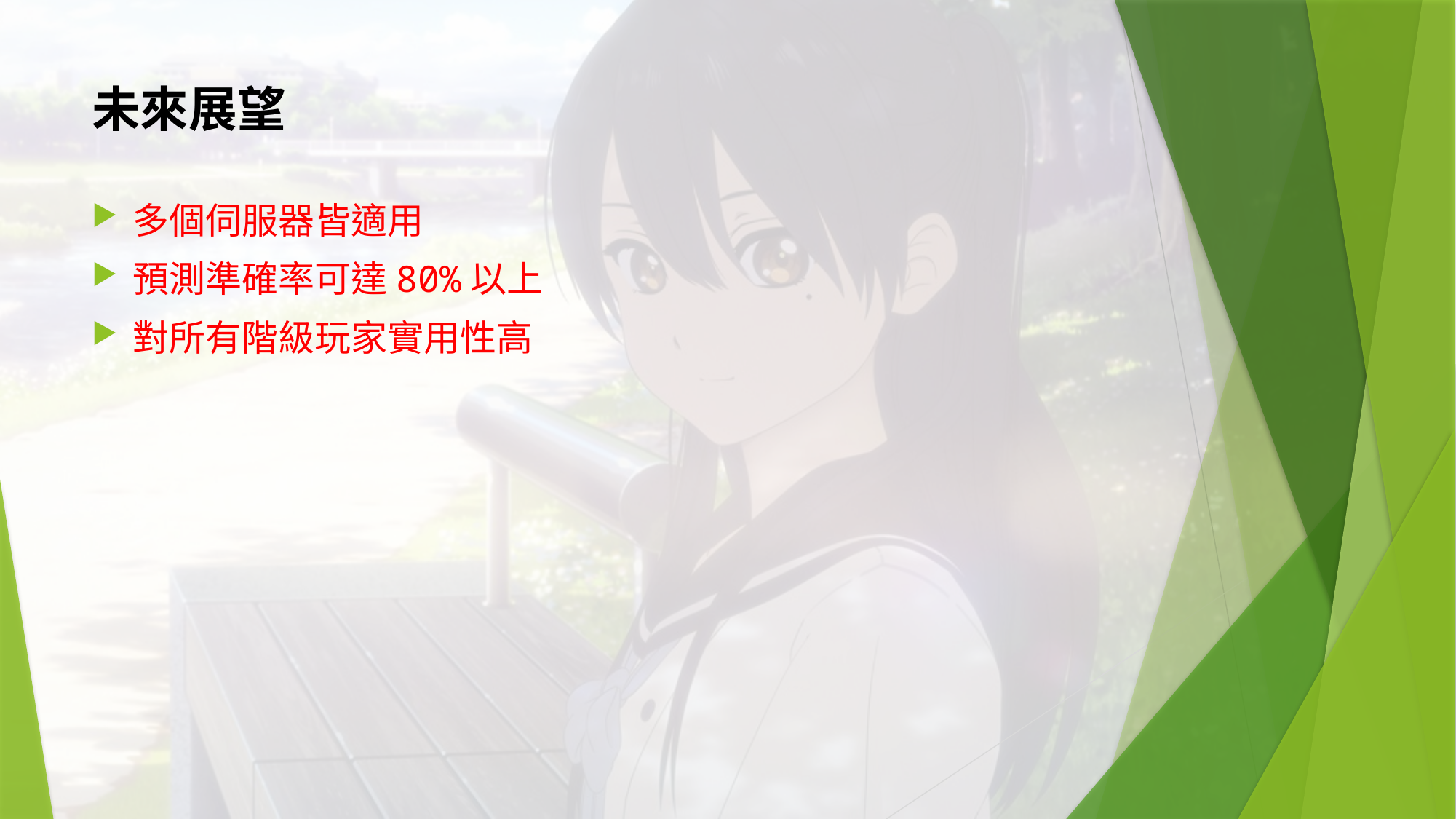

# 未來展望
多個伺服器皆適用
預測準確率可達80%以上
對所有階級玩家實用性高